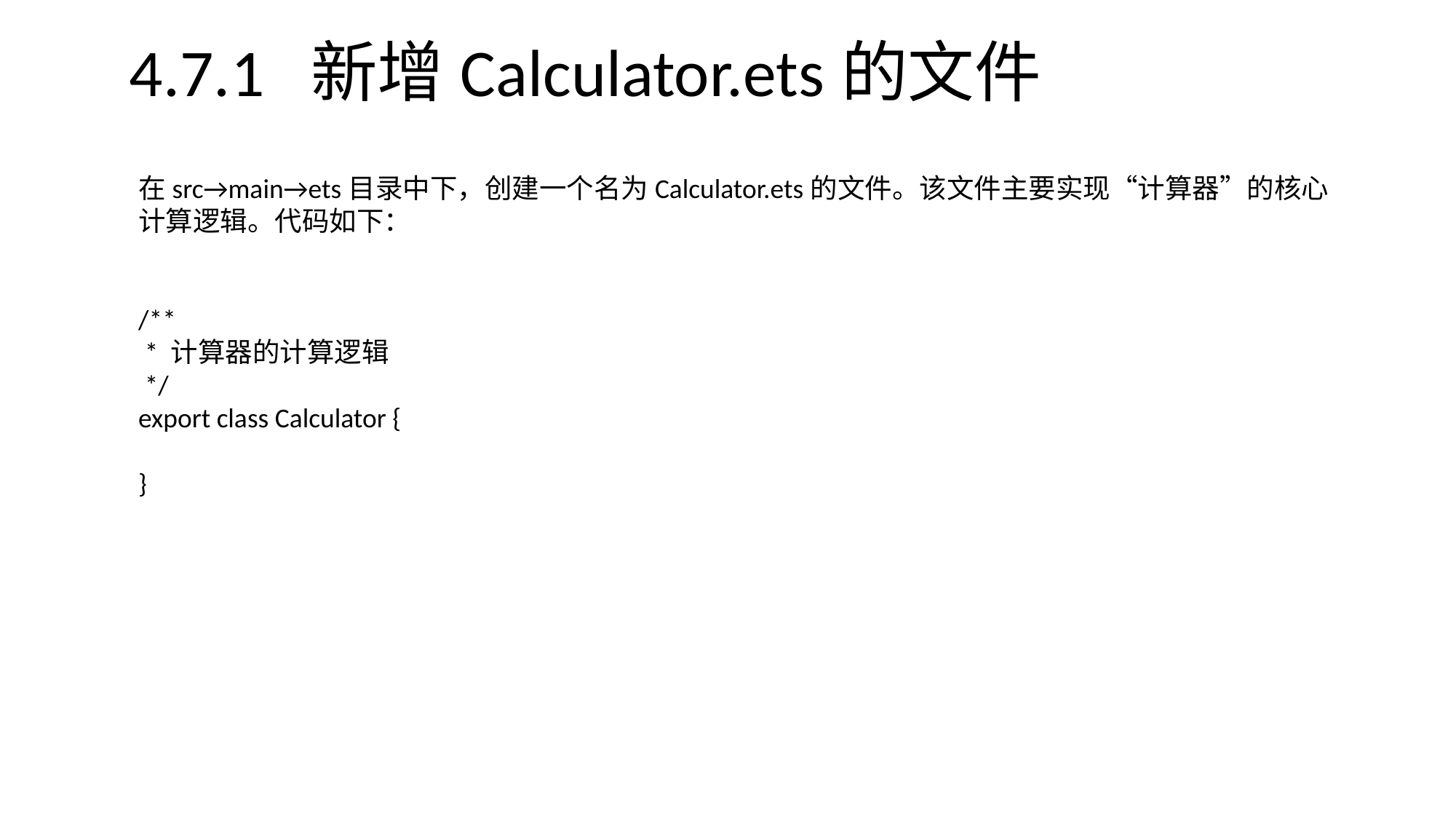

# 4.7.1  新增Calculator.ets的文件
在src→main→ets目录中下，创建一个名为Calculator.ets的文件。该文件主要实现“计算器”的核心计算逻辑。代码如下：

/**
 * 计算器的计算逻辑
 */
export class Calculator {

}